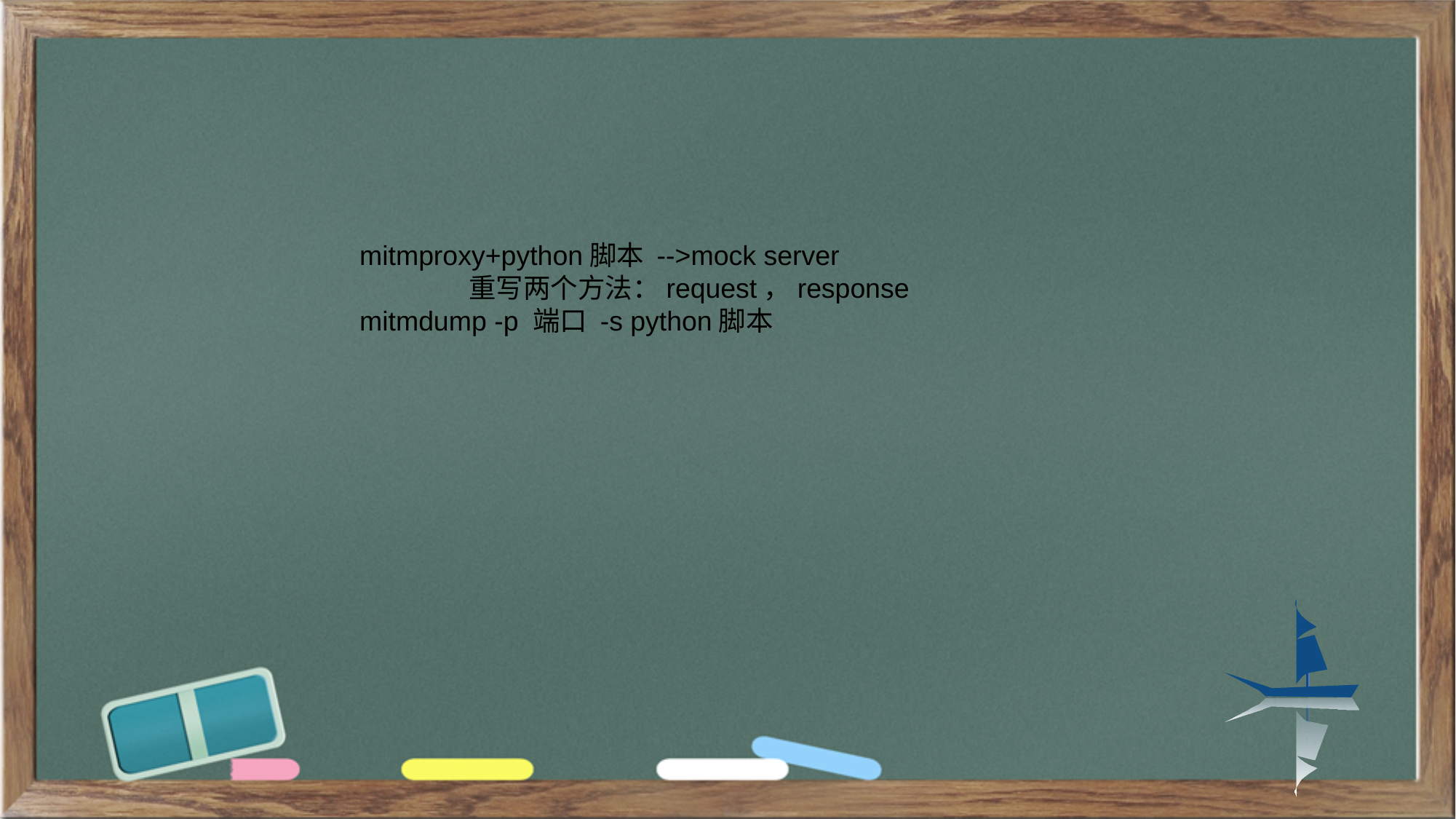

mitmproxy+python脚本 -->mock server
	重写两个方法：request，response
mitmdump -p 端口 -s python脚本